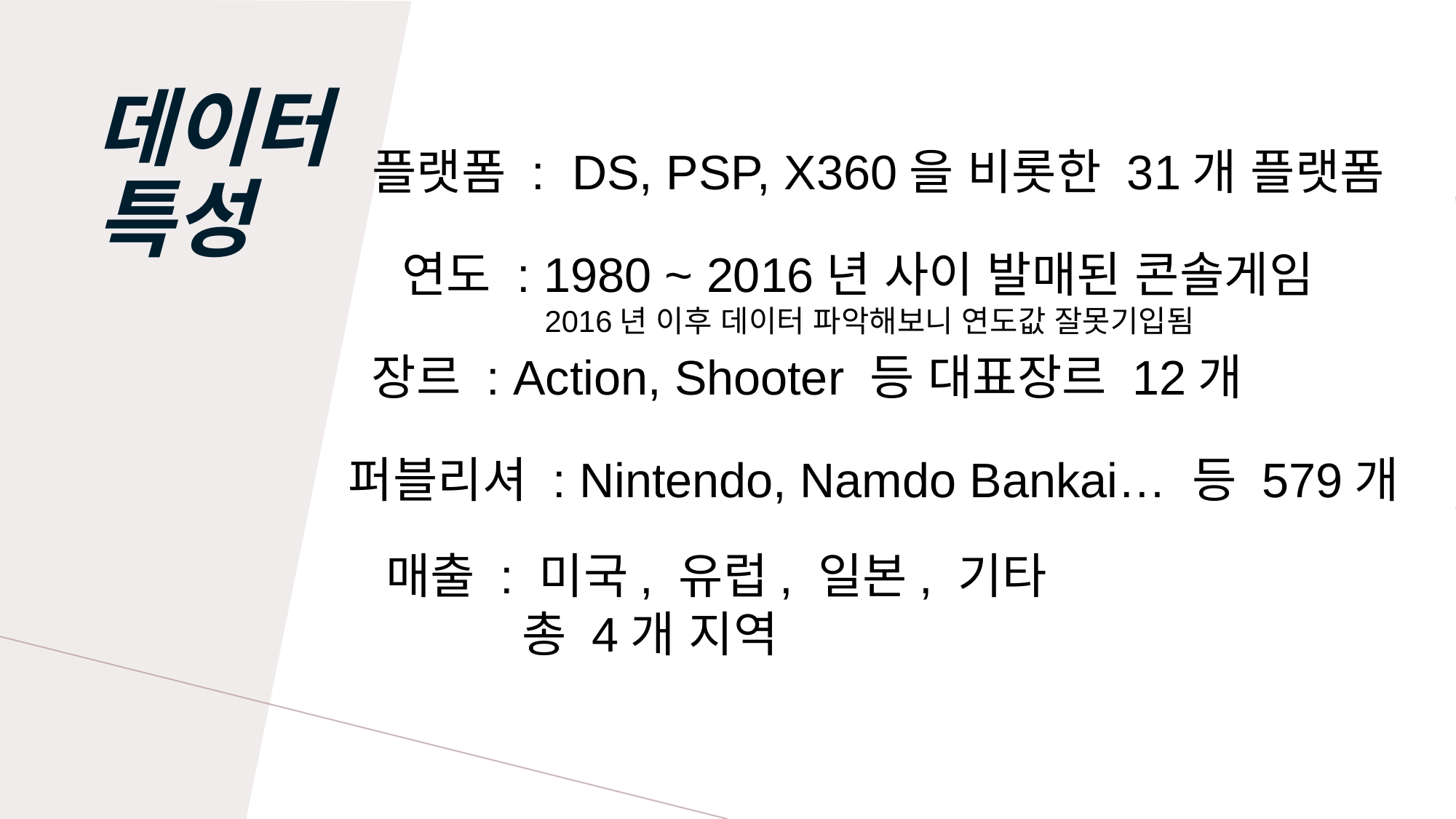

# 데이터 특성
플랫폼 :  DS, PSP, X360을 비롯한 31개 플랫폼
연도 : 1980 ~ 2016년 사이 발매된 콘솔게임
	    2016년 이후 데이터 파악해보니 연도값 잘못기입됨
장르 : Action, Shooter 등 대표장르 12개
퍼블리셔 : Nintendo, Namdo Bankai… 등 579개
매출 : 미국, 유럽, 일본, 기타
	  총 4개 지역